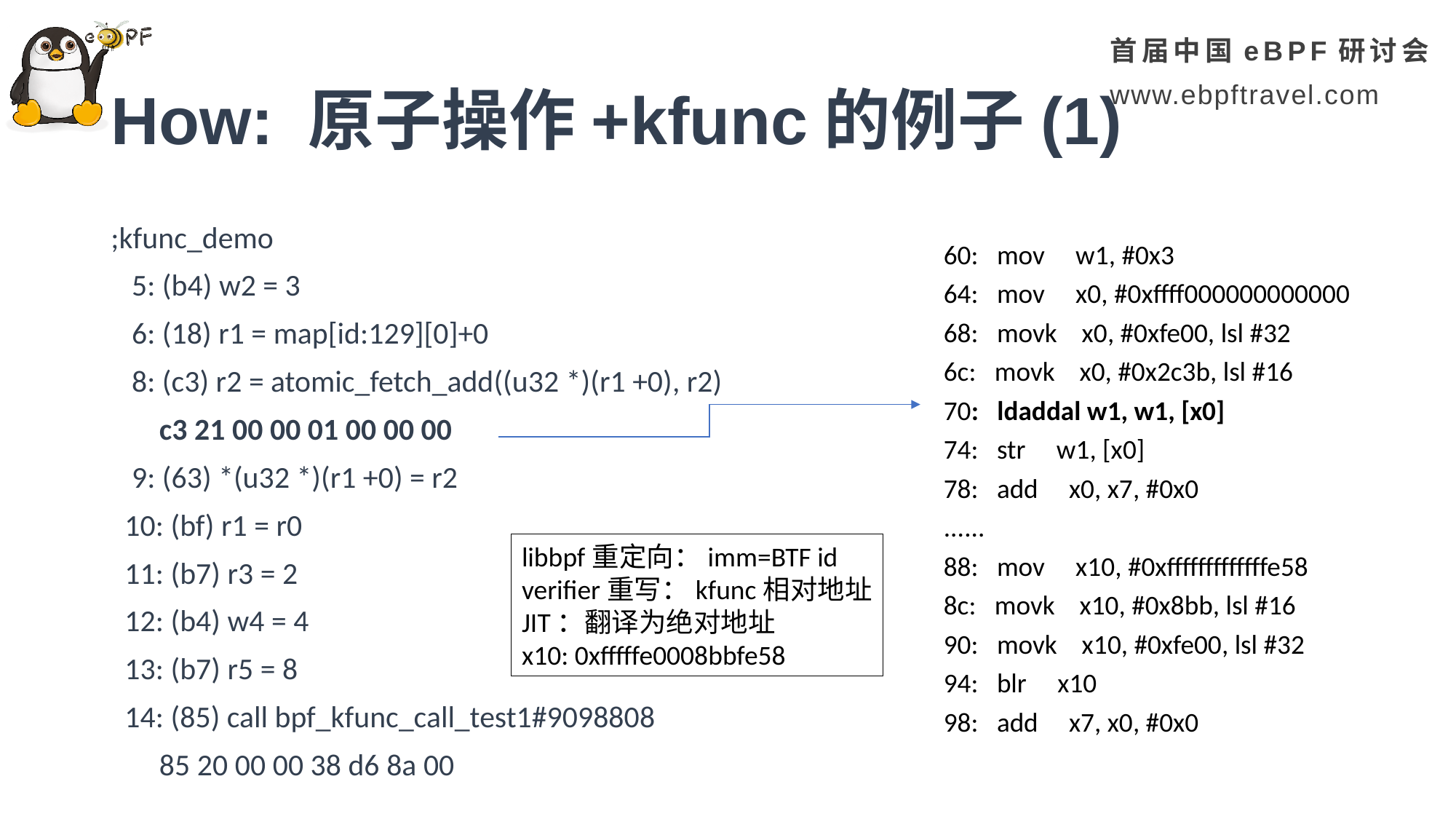

# How: 原子操作+kfunc的例子(1)
;kfunc_demo
   5: (b4) w2 = 3
   6: (18) r1 = map[id:129][0]+0
   8: (c3) r2 = atomic_fetch_add((u32 *)(r1 +0), r2)
       c3 21 00 00 01 00 00 00
   9: (63) *(u32 *)(r1 +0) = r2
  10: (bf) r1 = r0
  11: (b7) r3 = 2
  12: (b4) w4 = 4
  13: (b7) r5 = 8
  14: (85) call bpf_kfunc_call_test1#9098808
       85 20 00 00 38 d6 8a 00
  60:   mov     w1, #0x3
  64:   mov     x0, #0xffff000000000000
  68:   movk    x0, #0xfe00, lsl #32
  6c:   movk    x0, #0x2c3b, lsl #16
  70:   ldaddal w1, w1, [x0]
  74:   str     w1, [x0]
  78:   add     x0, x7, #0x0
  ......
  88:   mov     x10, #0xfffffffffffffe58
  8c:   movk    x10, #0x8bb, lsl #16
  90:   movk    x10, #0xfe00, lsl #32
  94:   blr     x10
  98:   add     x7, x0, #0x0
libbpf重定向：imm=BTF id
verifier重写：kfunc相对地址
JIT：翻译为绝对地址
x10: 0xfffffe0008bbfe58